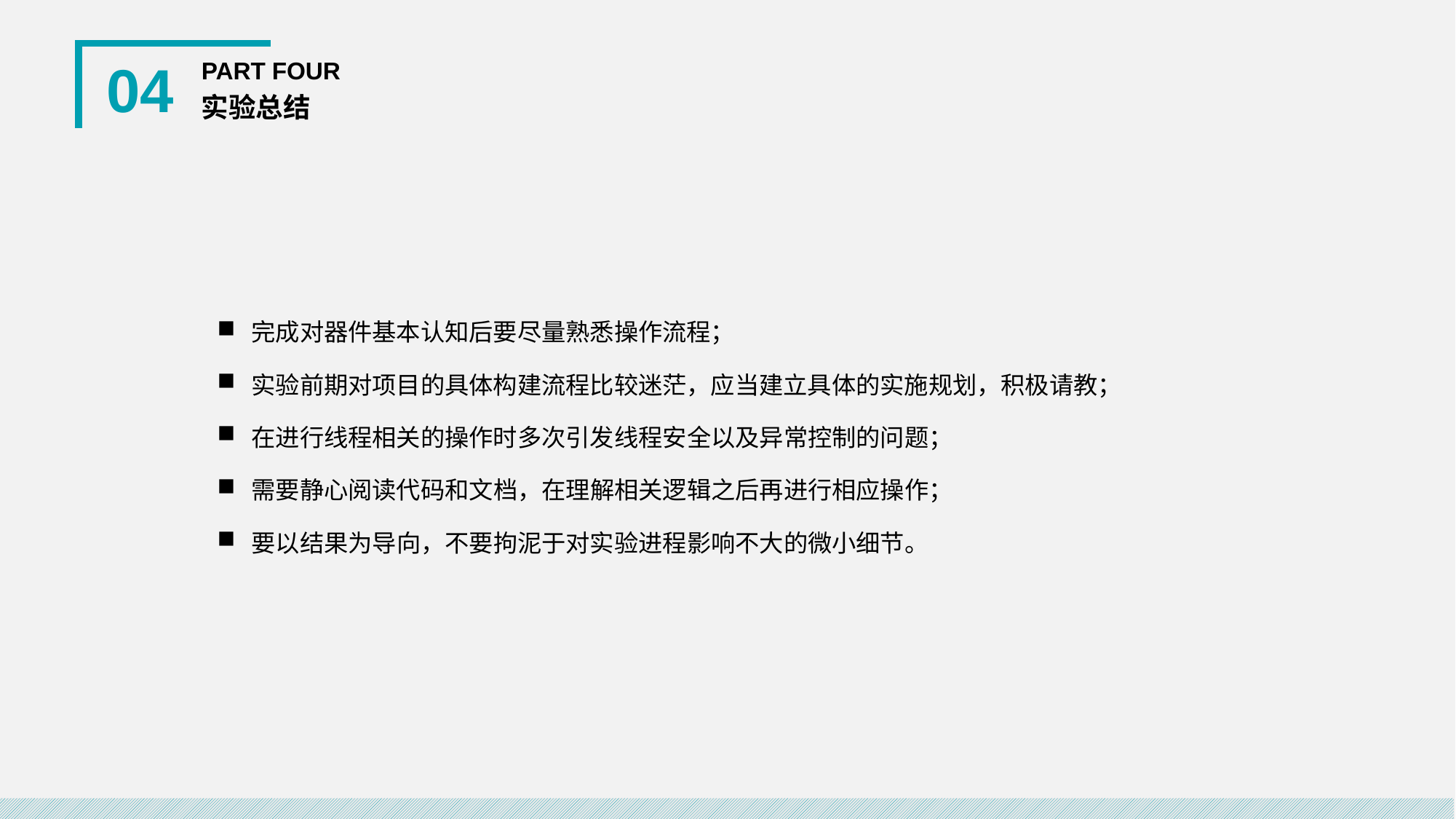

04
PART FOUR
实验总结
完成对器件基本认知后要尽量熟悉操作流程；
实验前期对项目的具体构建流程比较迷茫，应当建立具体的实施规划，积极请教；
在进行线程相关的操作时多次引发线程安全以及异常控制的问题；
需要静心阅读代码和文档，在理解相关逻辑之后再进行相应操作；
要以结果为导向，不要拘泥于对实验进程影响不大的微小细节。